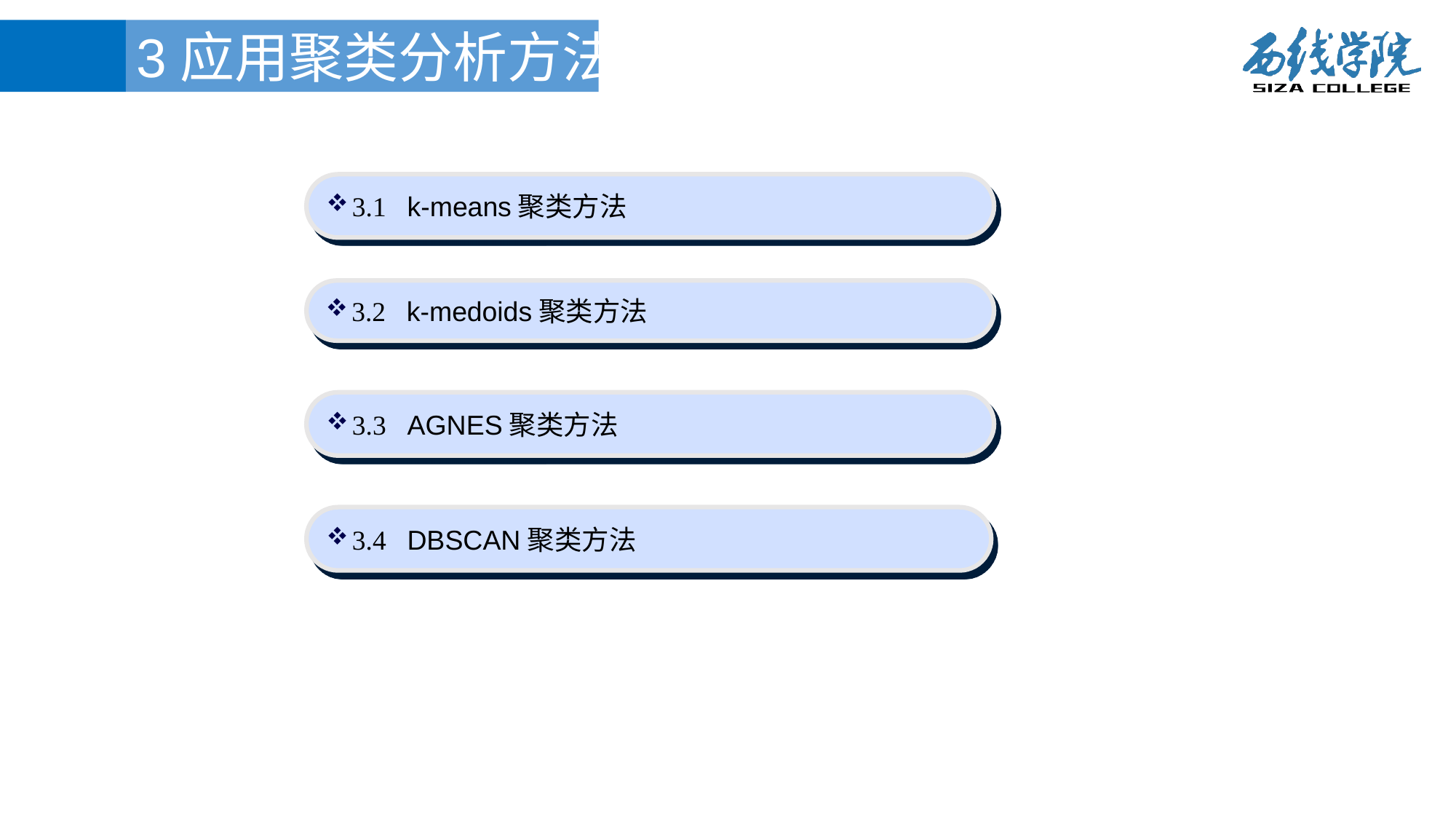

3应用聚类分析方法
3.1   k-means聚类方法
3.2   k-medoids聚类方法
3.3   AGNES聚类方法
3.4   DBSCAN聚类方法